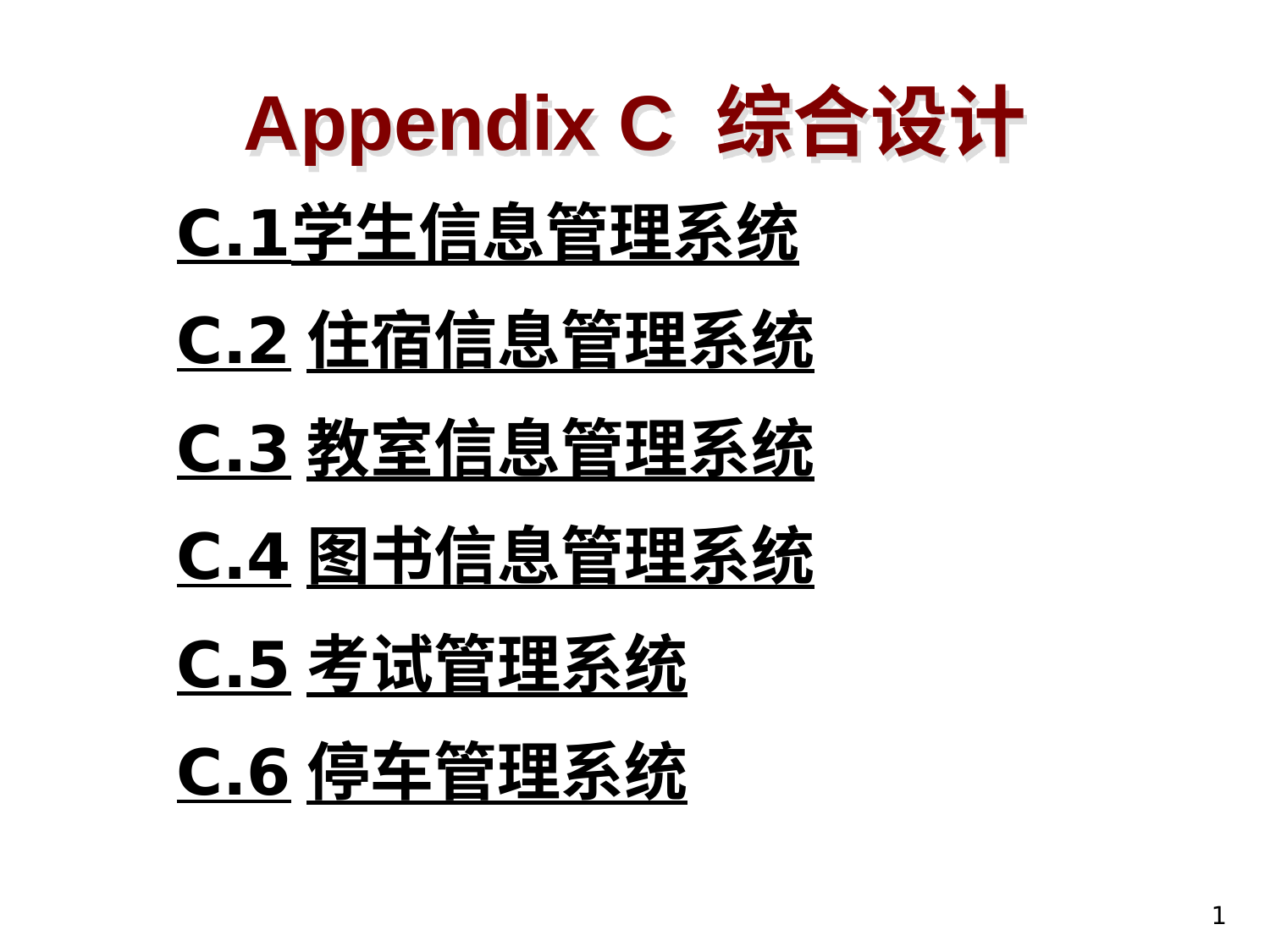

# Appendix C 综合设计
C.1学生信息管理系统
C.2住宿信息管理系统
C.3教室信息管理系统
C.4图书信息管理系统
C.5考试管理系统
C.6停车管理系统

1